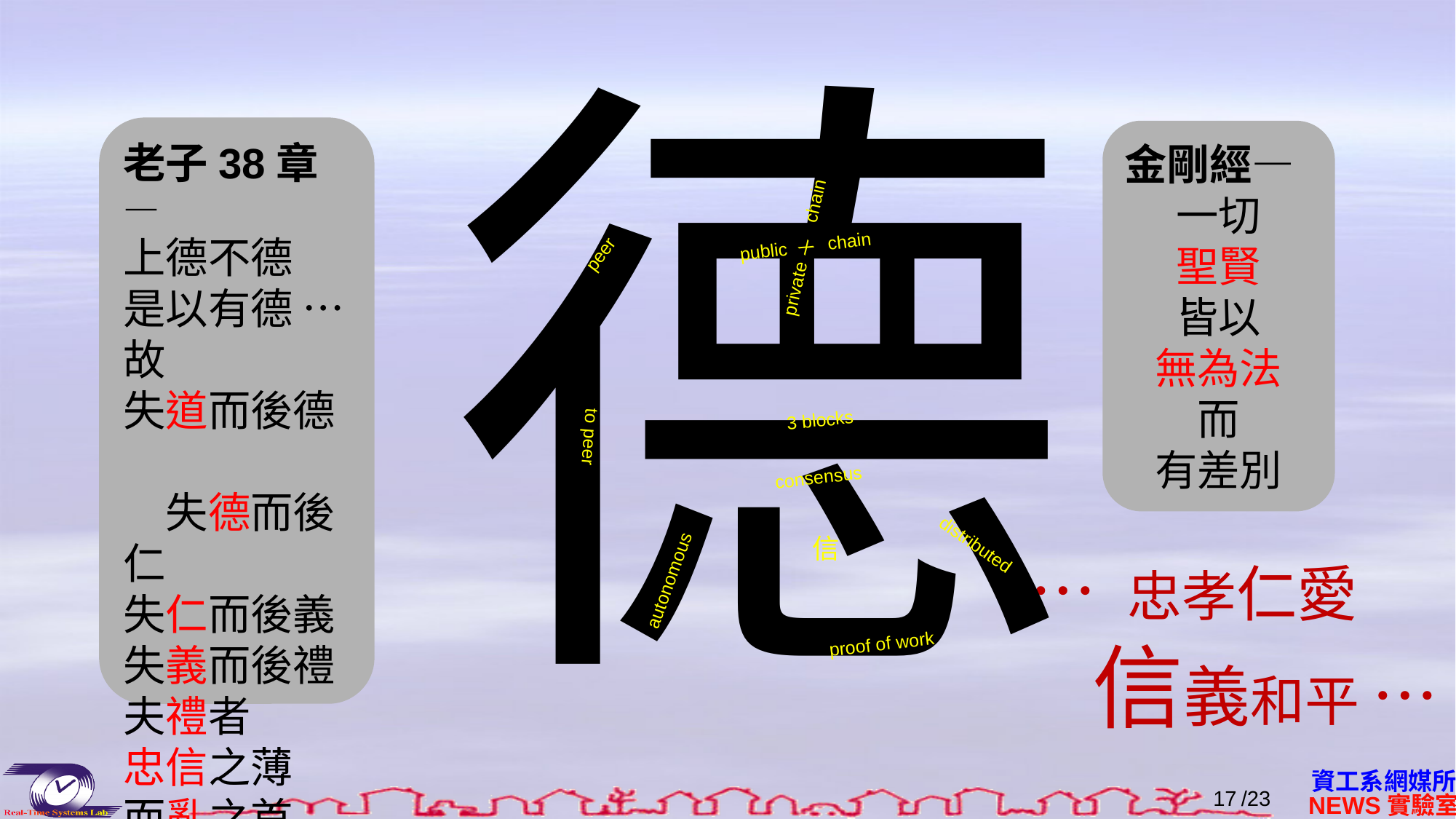

德
public        chain
private        chain
X
peer
3 blocks
to peer
consensus
信
distributed
autonomous
proof of work
老子38章—
上德不德
是以有德 …
故
失道而後德     　　　　　失德而後仁
失仁而後義 失義而後禮
夫禮者
忠信之薄
而亂之首
金剛經—
一切
聖賢
皆以
無為法
而
有差別
… 忠孝仁愛
      信義和平 …
17
/23